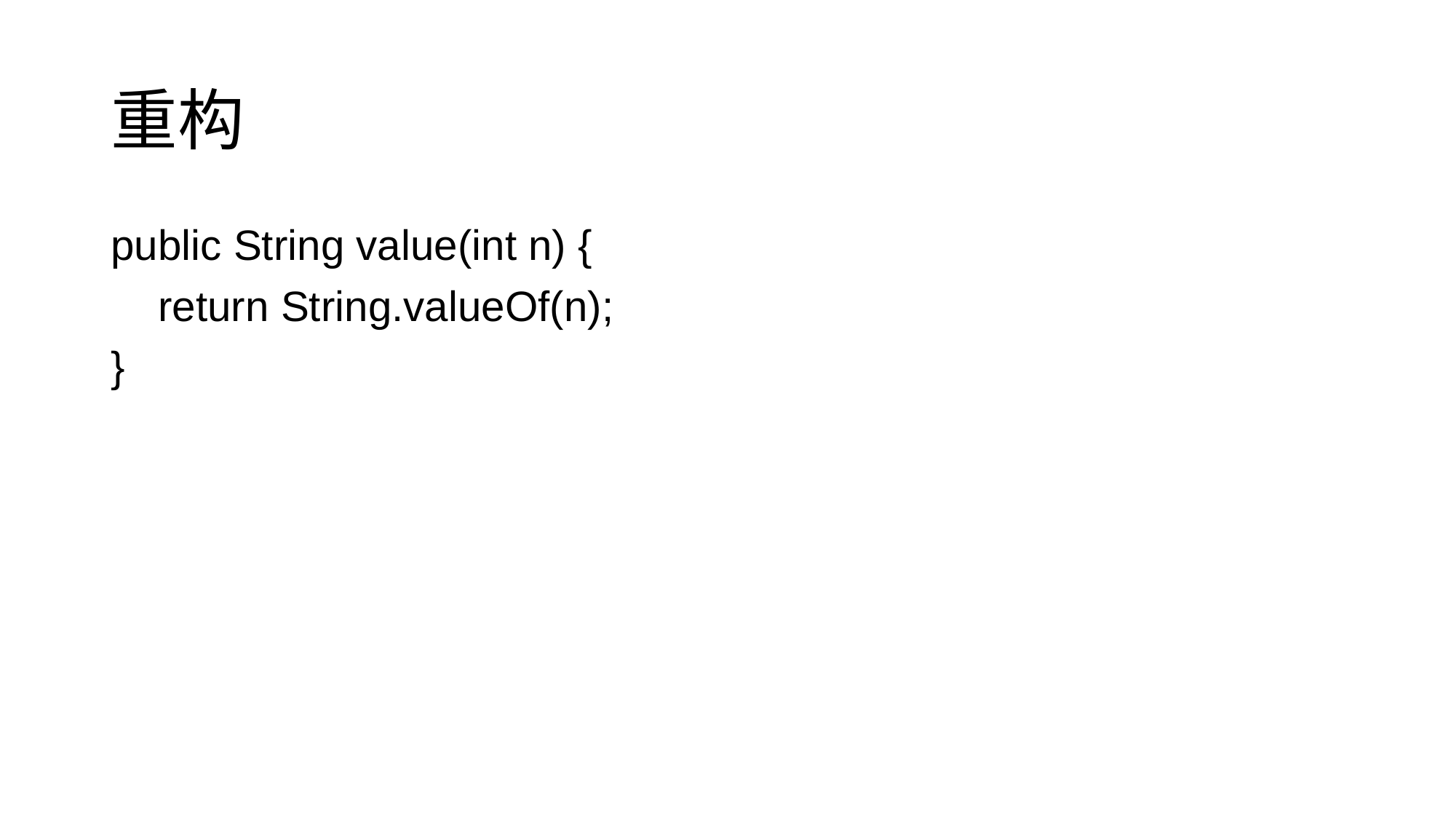

# 重构
public String value(int n) {
    return String.valueOf(n);
}